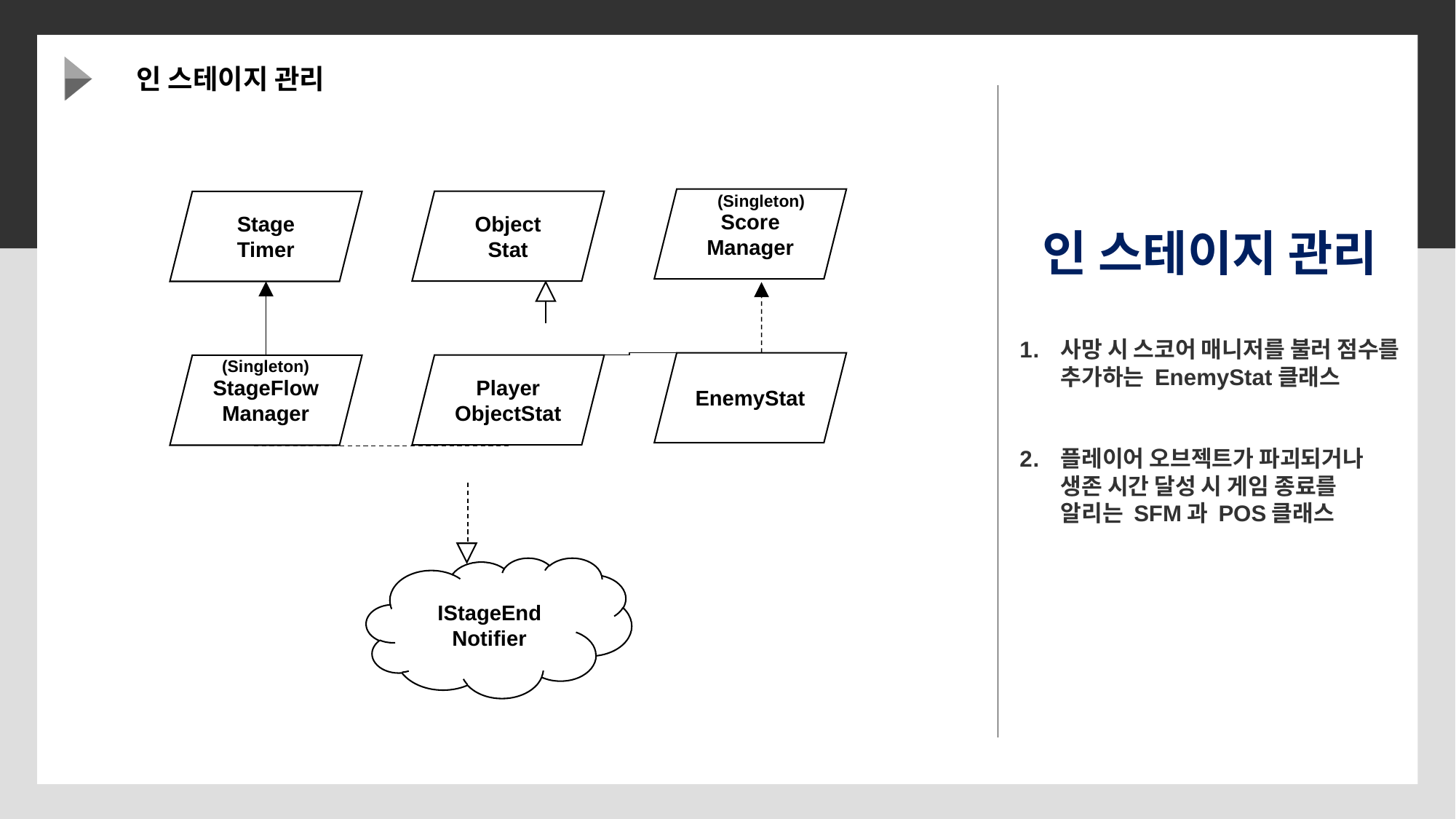

인 스테이지 관리
(Singleton)
Score
Manager
Object
Stat
Stage
Timer

(Singleton)
EnemyStat
Player
ObjectStat
StageFlow
Manager

IStageEnd
Notifier
인 스테이지 관리

사망 시 스코어 매니저를 불러 점수를 추가하는 EnemyStat클래스

플레이어 오브젝트가 파괴되거나 생존 시간 달성 시 게임 종료를 알리는 SFM과 POS클래스